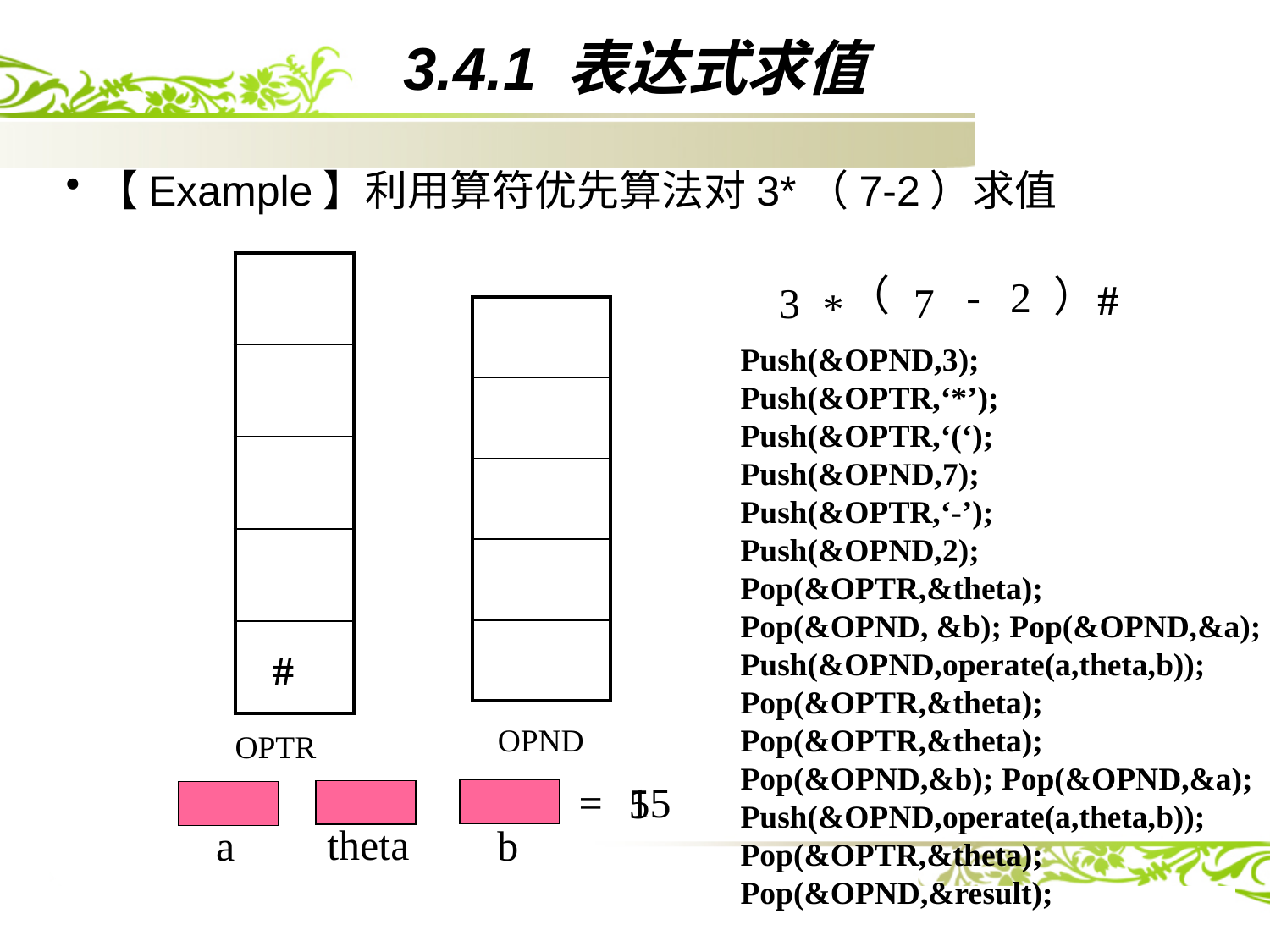

# 3.4.1 表达式求值
【Example】利用算符优先算法对3*（7-2）求值
|  |
| --- |
|  |
|  |
|  |
|  |
（
-
）
2
#
3
7
*
|  |
| --- |
|  |
|  |
|  |
|  |
Push(&OPND,3);
Push(&OPTR,‘*’);
Push(&OPTR,‘(‘);
Push(&OPND,7);
Push(&OPTR,‘-’);
Push(&OPND,2);
Pop(&OPTR,&theta);
Pop(&OPND, &b); Pop(&OPND,&a);
Push(&OPND,operate(a,theta,b));
Pop(&OPTR,&theta);
Pop(&OPTR,&theta);
Pop(&OPND,&b); Pop(&OPND,&a);
Push(&OPND,operate(a,theta,b));
Pop(&OPTR,&theta);
Pop(&OPND,&result);
#
OPND
OPTR
=
15
5

b

theta

a